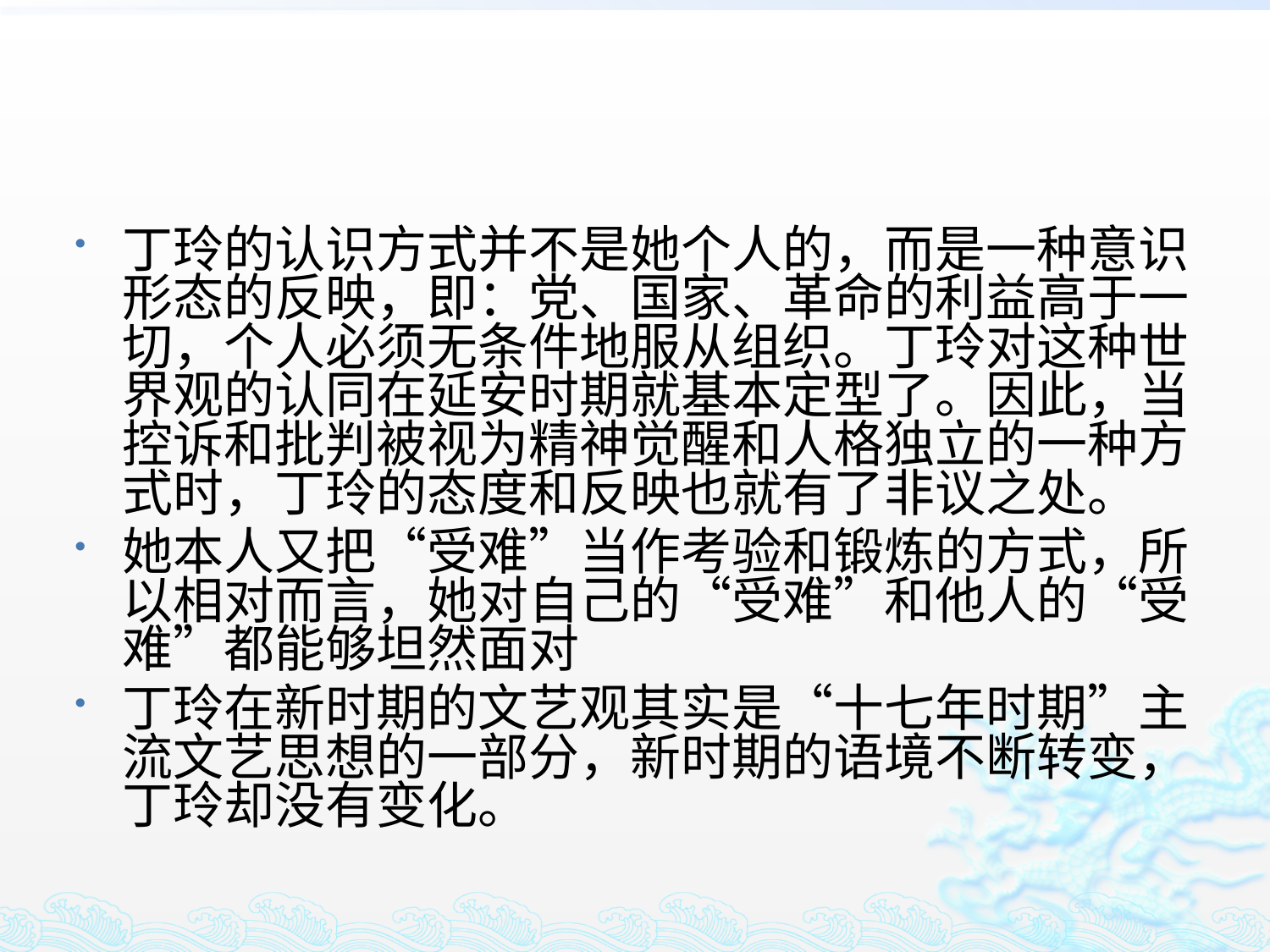

#
丁玲的认识方式并不是她个人的，而是一种意识形态的反映，即：党、国家、革命的利益高于一切，个人必须无条件地服从组织。丁玲对这种世界观的认同在延安时期就基本定型了。因此，当控诉和批判被视为精神觉醒和人格独立的一种方式时，丁玲的态度和反映也就有了非议之处。
她本人又把“受难”当作考验和锻炼的方式，所以相对而言，她对自己的“受难”和他人的“受难”都能够坦然面对
丁玲在新时期的文艺观其实是“十七年时期”主流文艺思想的一部分，新时期的语境不断转变， 丁玲却没有变化。